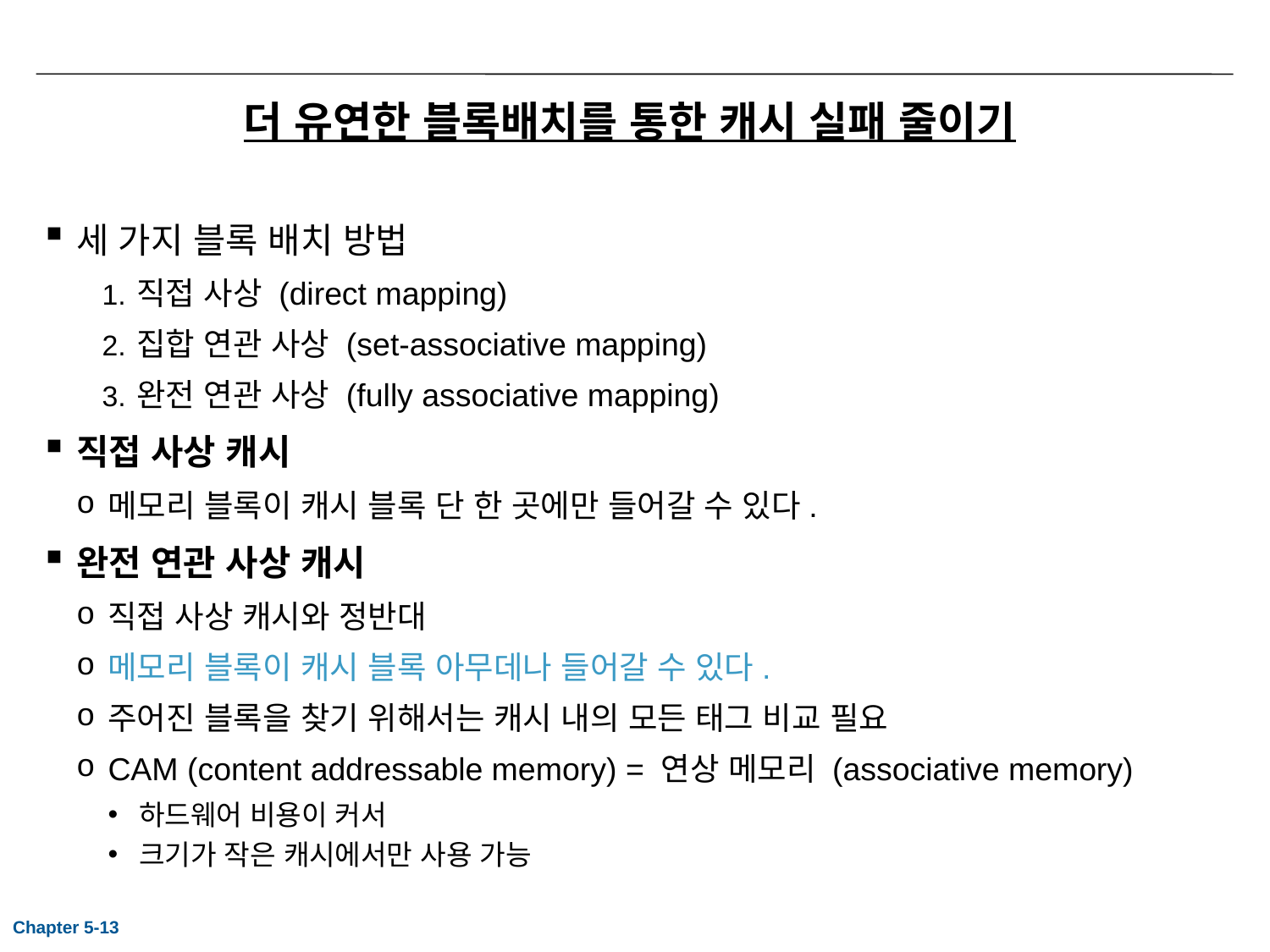

# 더 유연한 블록배치를 통한 캐시 실패 줄이기
세 가지 블록 배치 방법
직접 사상 (direct mapping)
집합 연관 사상 (set-associative mapping)
완전 연관 사상 (fully associative mapping)
직접 사상 캐시
메모리 블록이 캐시 블록 단 한 곳에만 들어갈 수 있다.
완전 연관 사상 캐시
직접 사상 캐시와 정반대
메모리 블록이 캐시 블록 아무데나 들어갈 수 있다.
주어진 블록을 찾기 위해서는 캐시 내의 모든 태그 비교 필요
CAM (content addressable memory) = 연상 메모리 (associative memory)
하드웨어 비용이 커서
크기가 작은 캐시에서만 사용 가능
Chapter 5-13